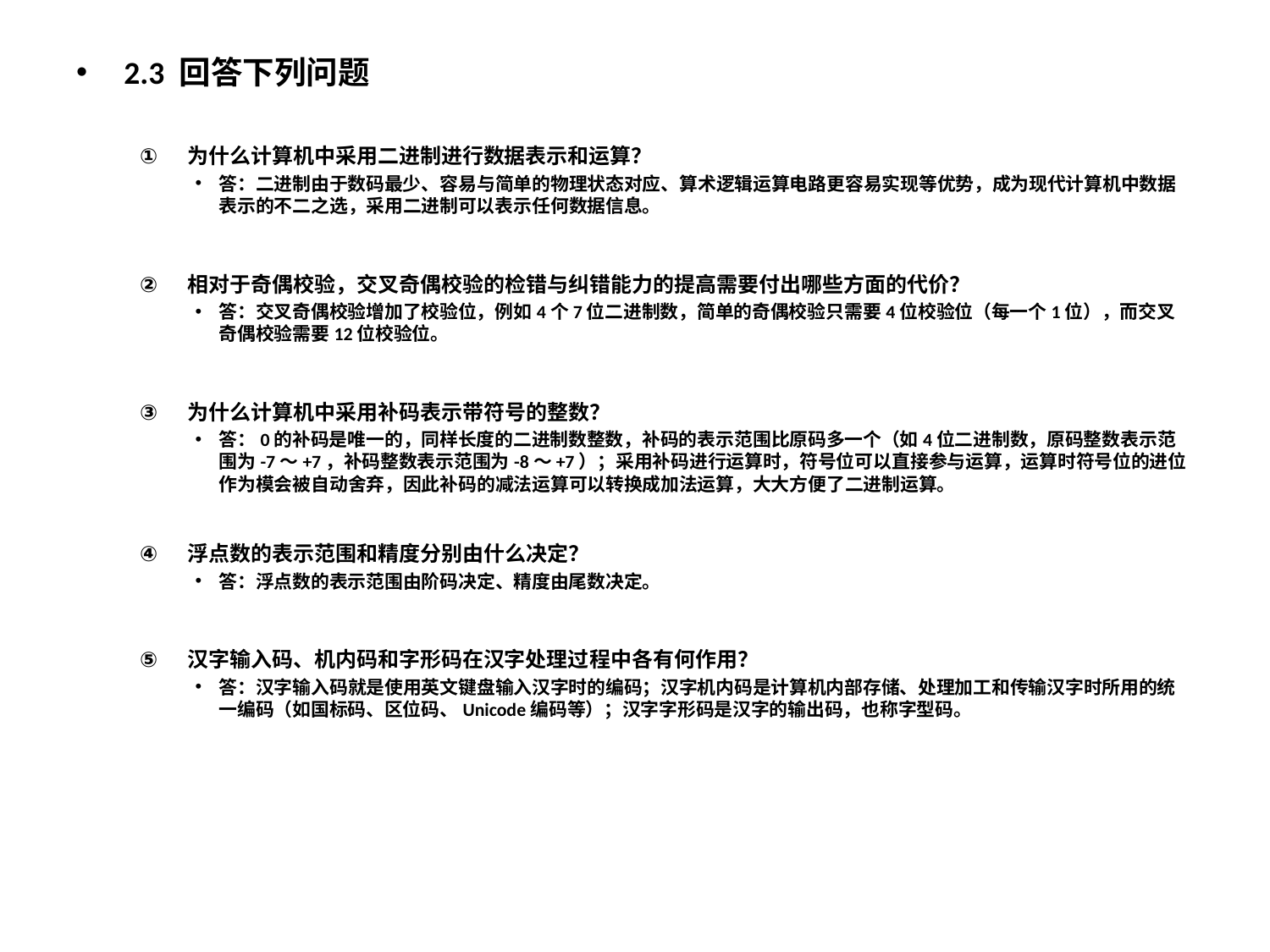

2.3 回答下列问题

为什么计算机中采用二进制进行数据表示和运算？
答：二进制由于数码最少、容易与简单的物理状态对应、算术逻辑运算电路更容易实现等优势，成为现代计算机中数据表示的不二之选，采用二进制可以表示任何数据信息。

相对于奇偶校验，交叉奇偶校验的检错与纠错能力的提高需要付出哪些方面的代价？
答：交叉奇偶校验增加了校验位，例如4个7位二进制数，简单的奇偶校验只需要4位校验位（每一个1位），而交叉奇偶校验需要12位校验位。

为什么计算机中采用补码表示带符号的整数？
答：0的补码是唯一的，同样长度的二进制数整数，补码的表示范围比原码多一个（如4位二进制数，原码整数表示范围为-7～+7，补码整数表示范围为-8～+7）；采用补码进行运算时，符号位可以直接参与运算，运算时符号位的进位作为模会被自动舍弃，因此补码的减法运算可以转换成加法运算，大大方便了二进制运算。

浮点数的表示范围和精度分别由什么决定？
答：浮点数的表示范围由阶码决定、精度由尾数决定。

汉字输入码、机内码和字形码在汉字处理过程中各有何作用？
答：汉字输入码就是使用英文键盘输入汉字时的编码；汉字机内码是计算机内部存储、处理加工和传输汉字时所用的统一编码（如国标码、区位码、Unicode编码等）；汉字字形码是汉字的输出码，也称字型码。